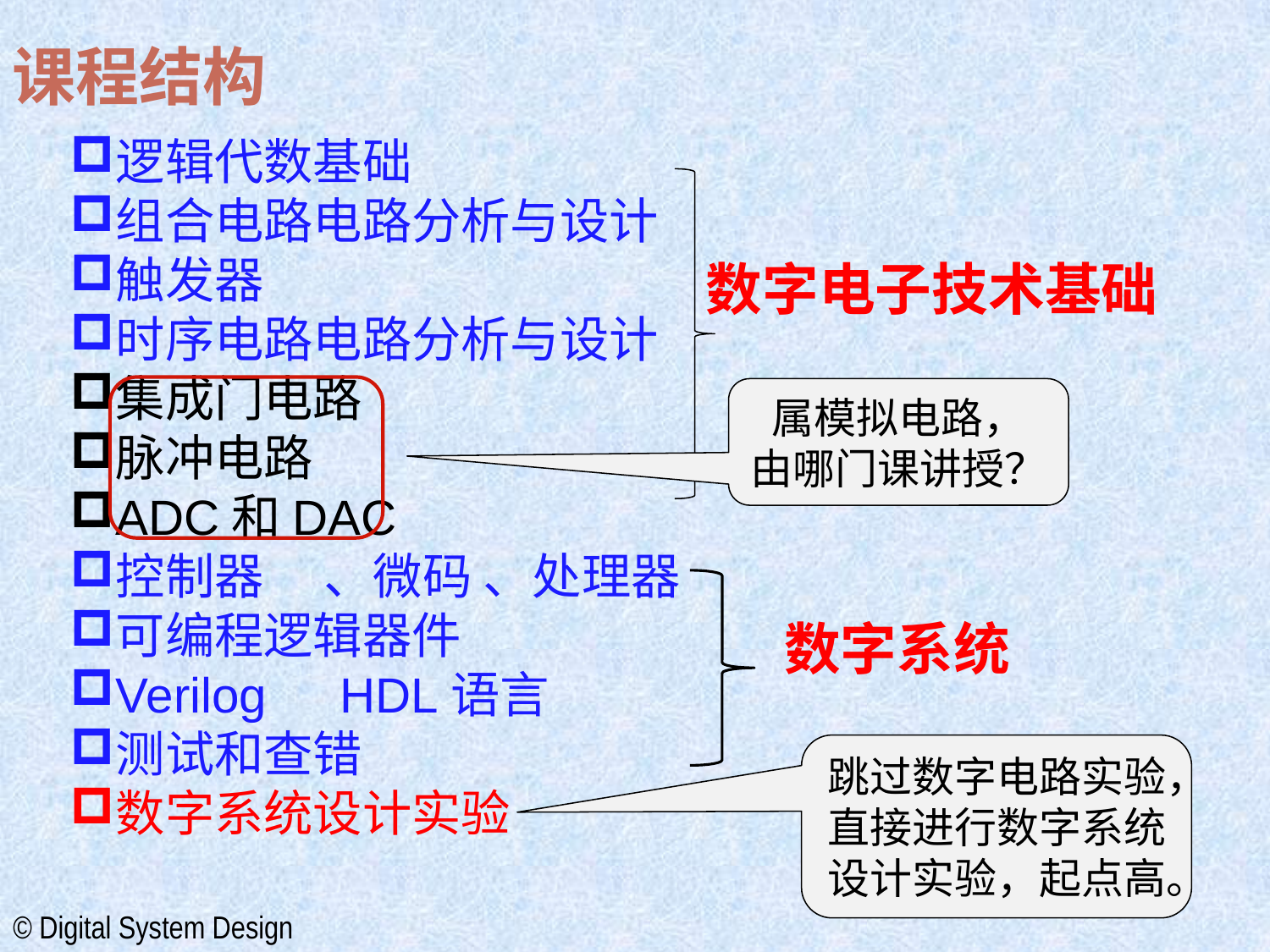

课程结构
逻辑代数基础
组合电路电路分析与设计
触发器
时序电路电路分析与设计
集成门电路
脉冲电路
ADC和DAC
控制器　 、微码 、处理器
可编程逻辑器件
Verilog　HDL语言
测试和查错
数字系统设计实验

数字电子技术基础

属模拟电路，
由哪门课讲授？

数字系统
跳过数字电路实验，
直接进行数字系统设计实验，起点高。
2